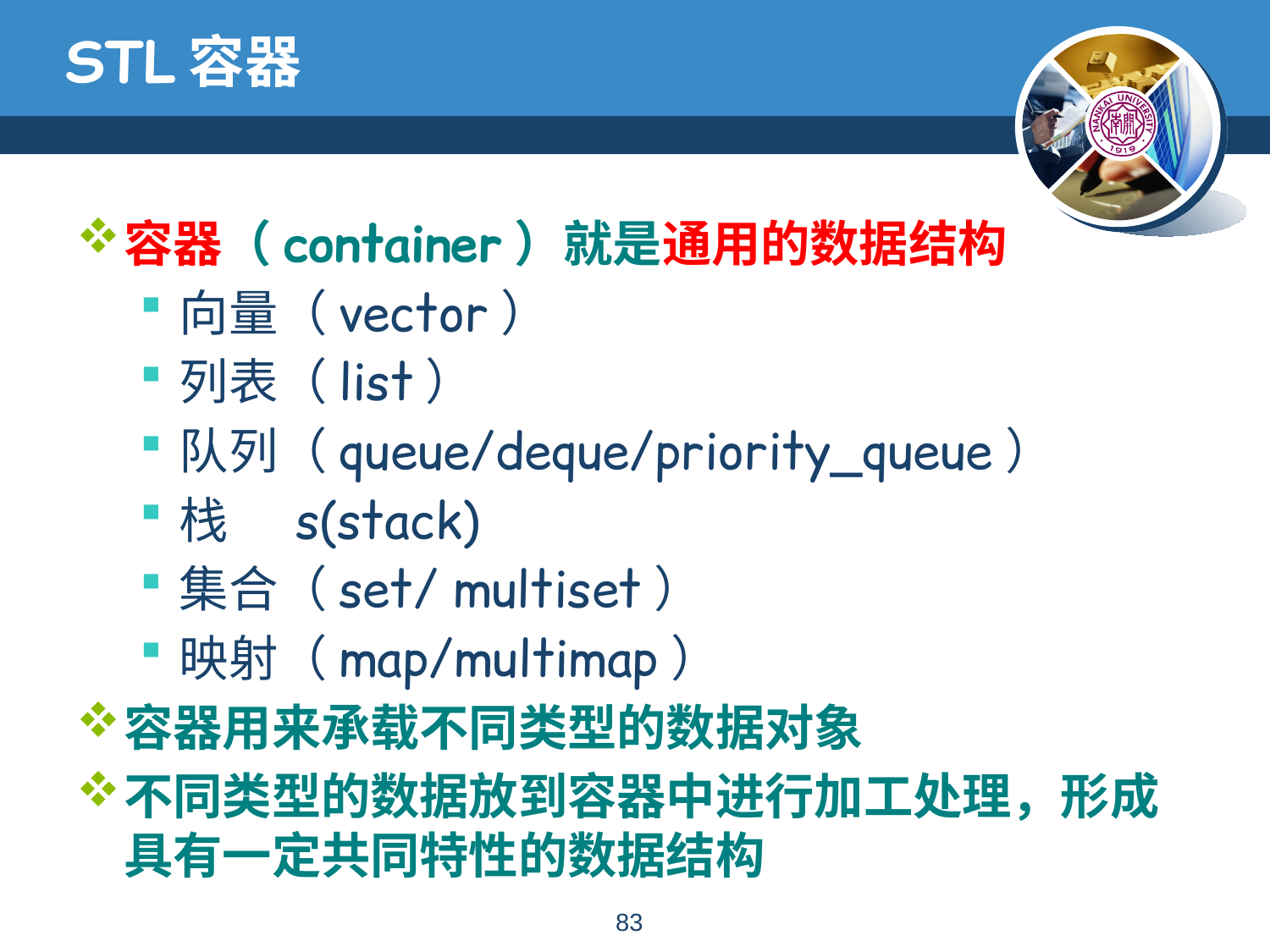

# STL容器
容器（container）就是通用的数据结构
向量（vector）
列表（list）
队列（queue/deque/priority_queue）
栈     s(stack)
集合（set/ multiset）
映射（map/multimap）
容器用来承载不同类型的数据对象
不同类型的数据放到容器中进行加工处理，形成具有一定共同特性的数据结构
83